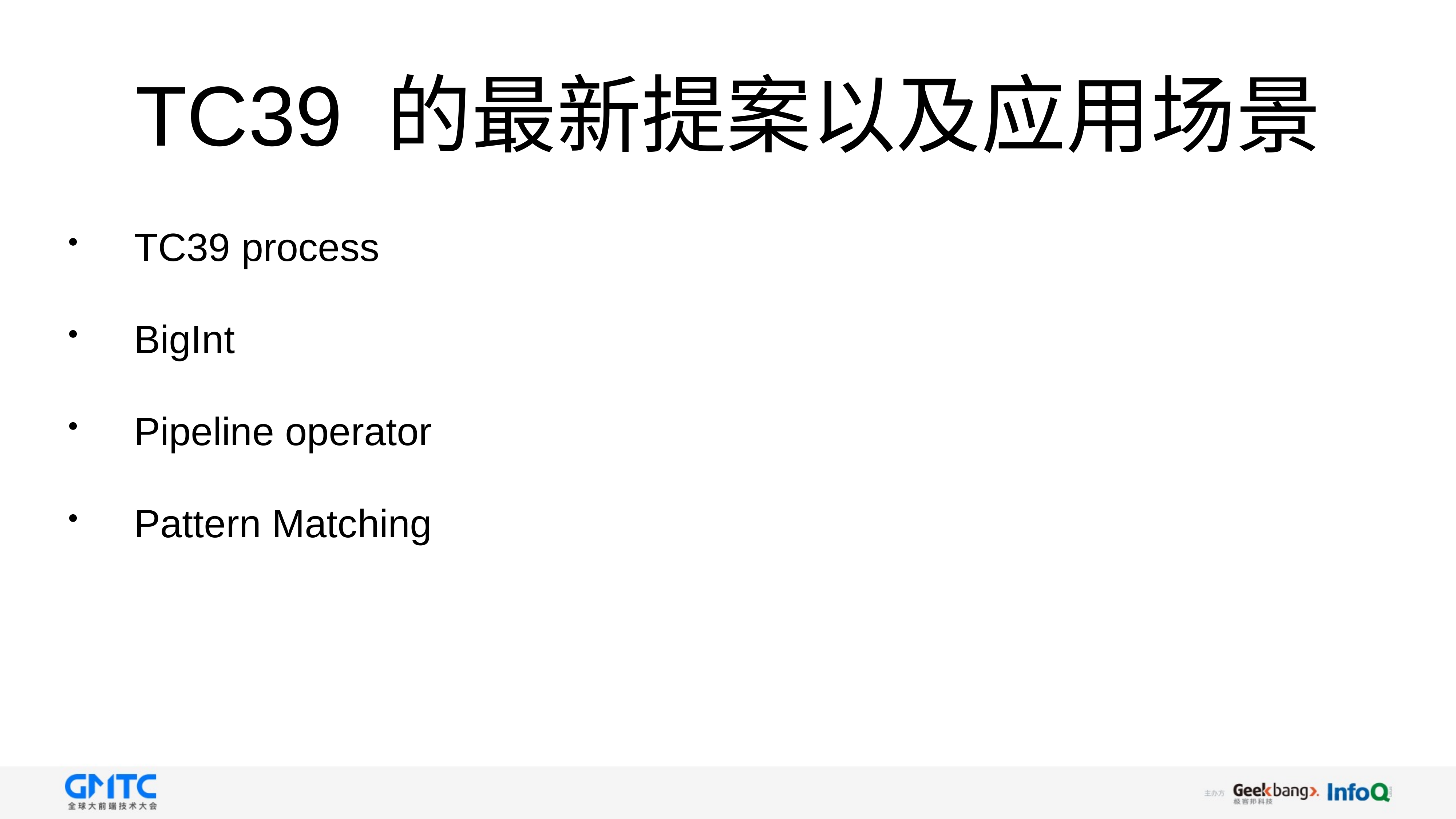

# TC39 的最新提案以及应用场景
TC39 process
BigInt
Pipeline operator
Pattern Matching